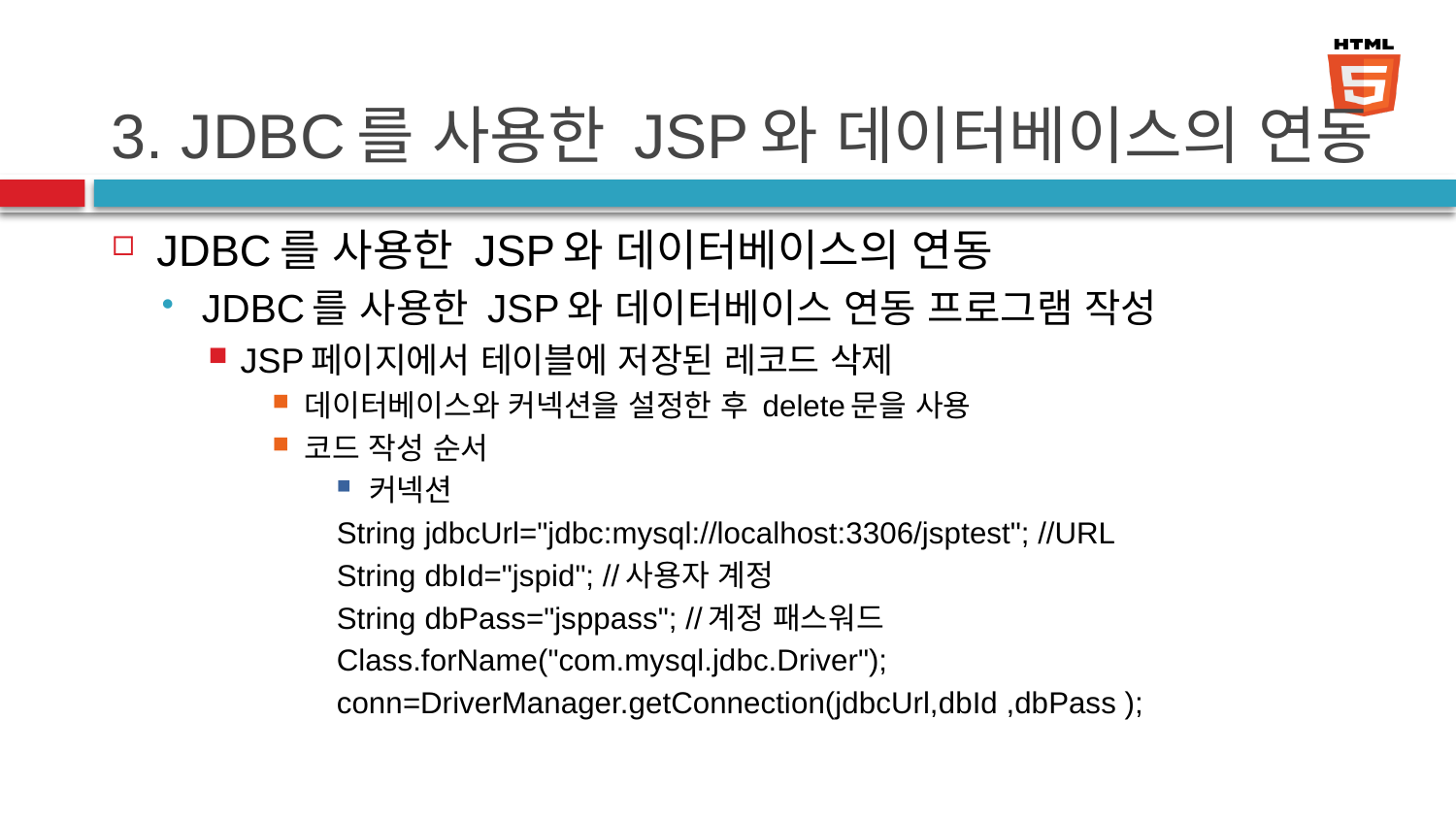

# 3. JDBC를 사용한 JSP와 데이터베이스의 연동
JDBC를 사용한 JSP와 데이터베이스의 연동
JDBC를 사용한 JSP와 데이터베이스 연동 프로그램 작성
JSP페이지에서 테이블에 저장된 레코드 삭제
데이터베이스와 커넥션을 설정한 후 delete문을 사용
코드 작성 순서
커넥션
String jdbcUrl="jdbc:mysql://localhost:3306/jsptest"; //URL
String dbId="jspid"; //사용자 계정
String dbPass="jsppass"; //계정 패스워드
Class.forName("com.mysql.jdbc.Driver");
conn=DriverManager.getConnection(jdbcUrl,dbId ,dbPass );